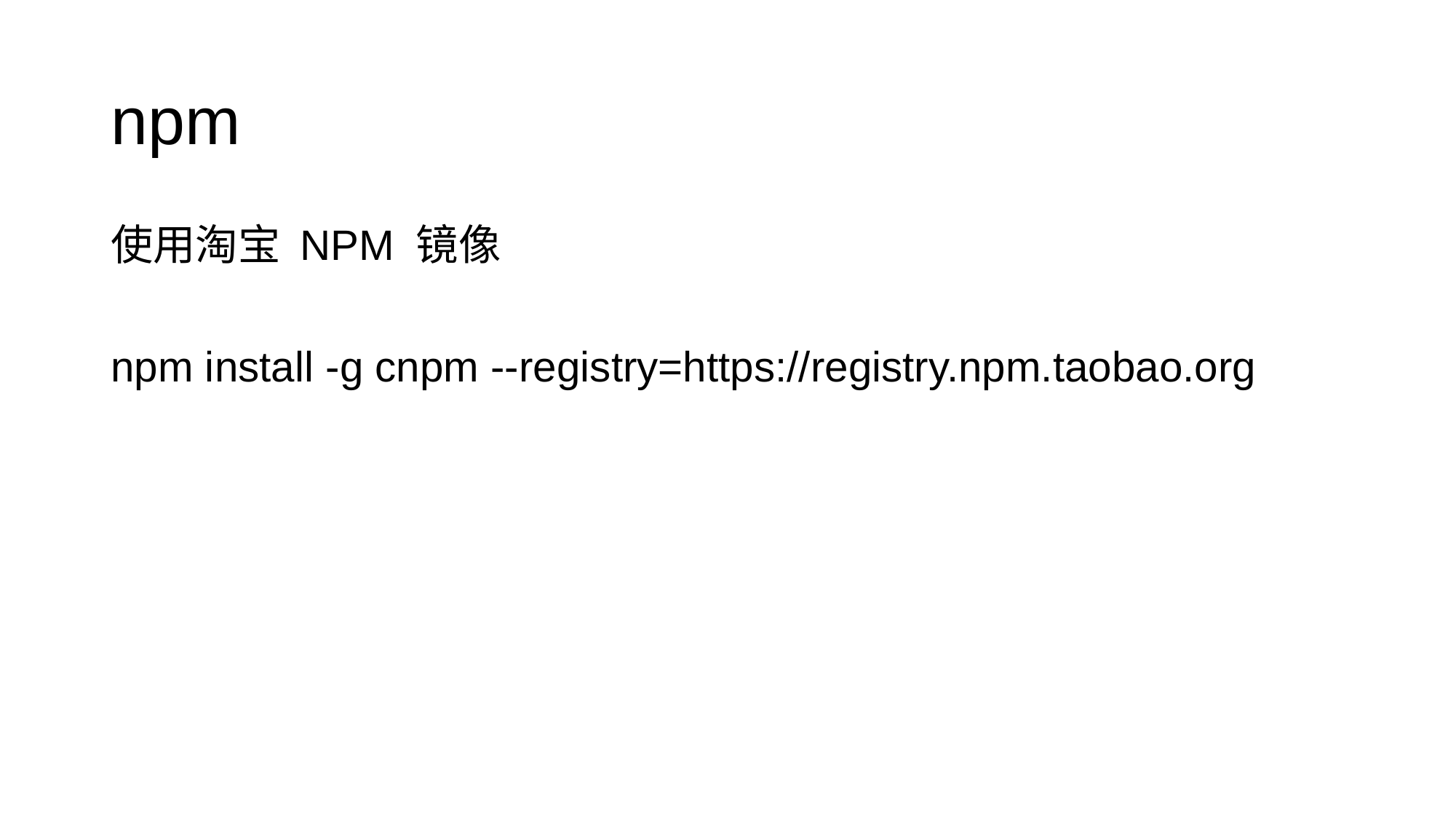

# npm
使用淘宝 NPM 镜像

npm install -g cnpm --registry=https://registry.npm.taobao.org